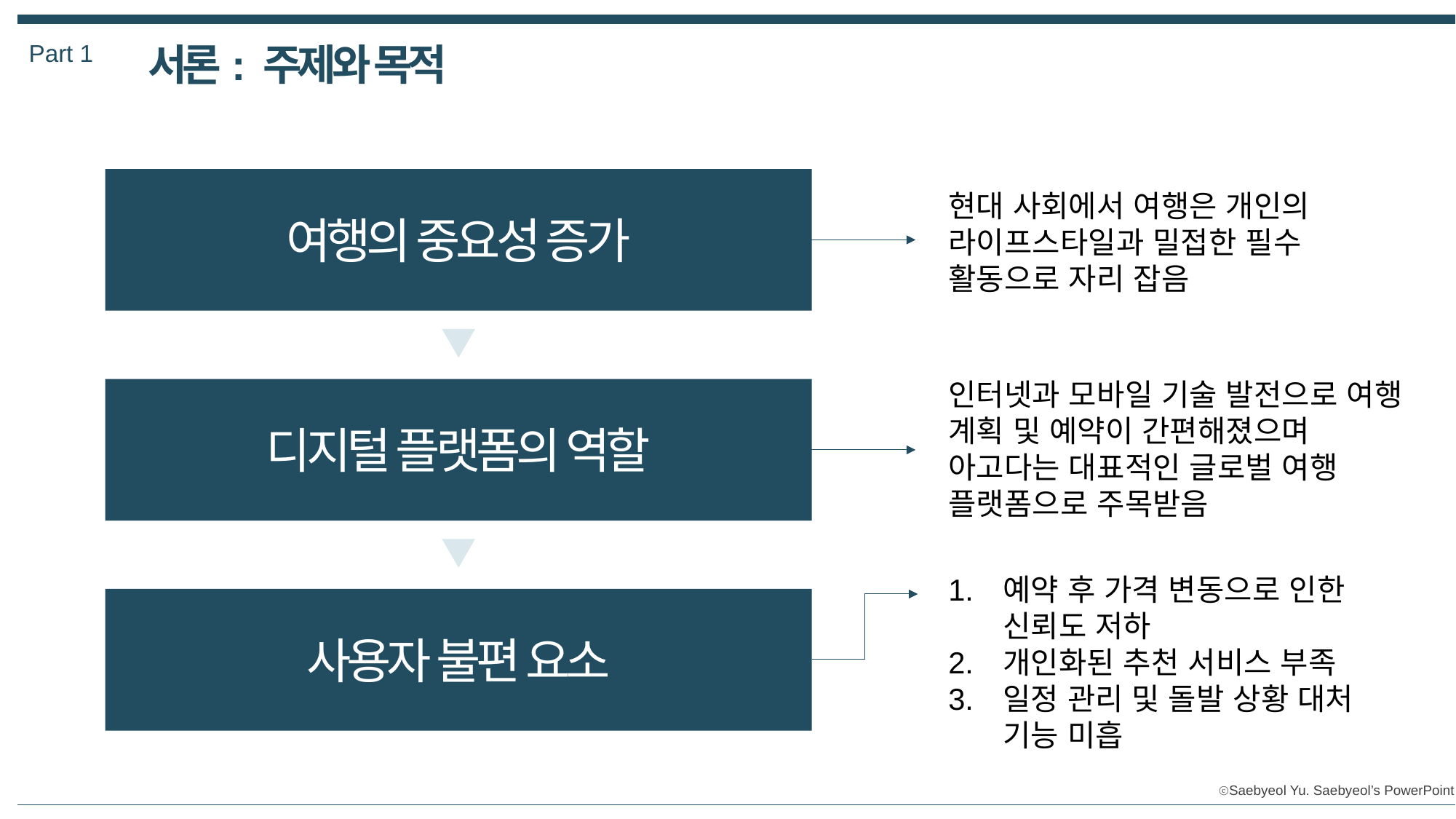

Part 1
서론: 주제와 목적

현대 사회에서 여행은 개인의 라이프스타일과 밀접한 필수 활동으로 자리 잡음
여행의 중요성 증가

인터넷과 모바일 기술 발전으로 여행 계획 및 예약이 간편해졌으며 아고다는 대표적인 글로벌 여행 플랫폼으로 주목받음

디지털 플랫폼의 역할

예약 후 가격 변동으로 인한 신뢰도 저하
개인화된 추천 서비스 부족
일정 관리 및 돌발 상황 대처 기능 미흡

사용자 불편 요소